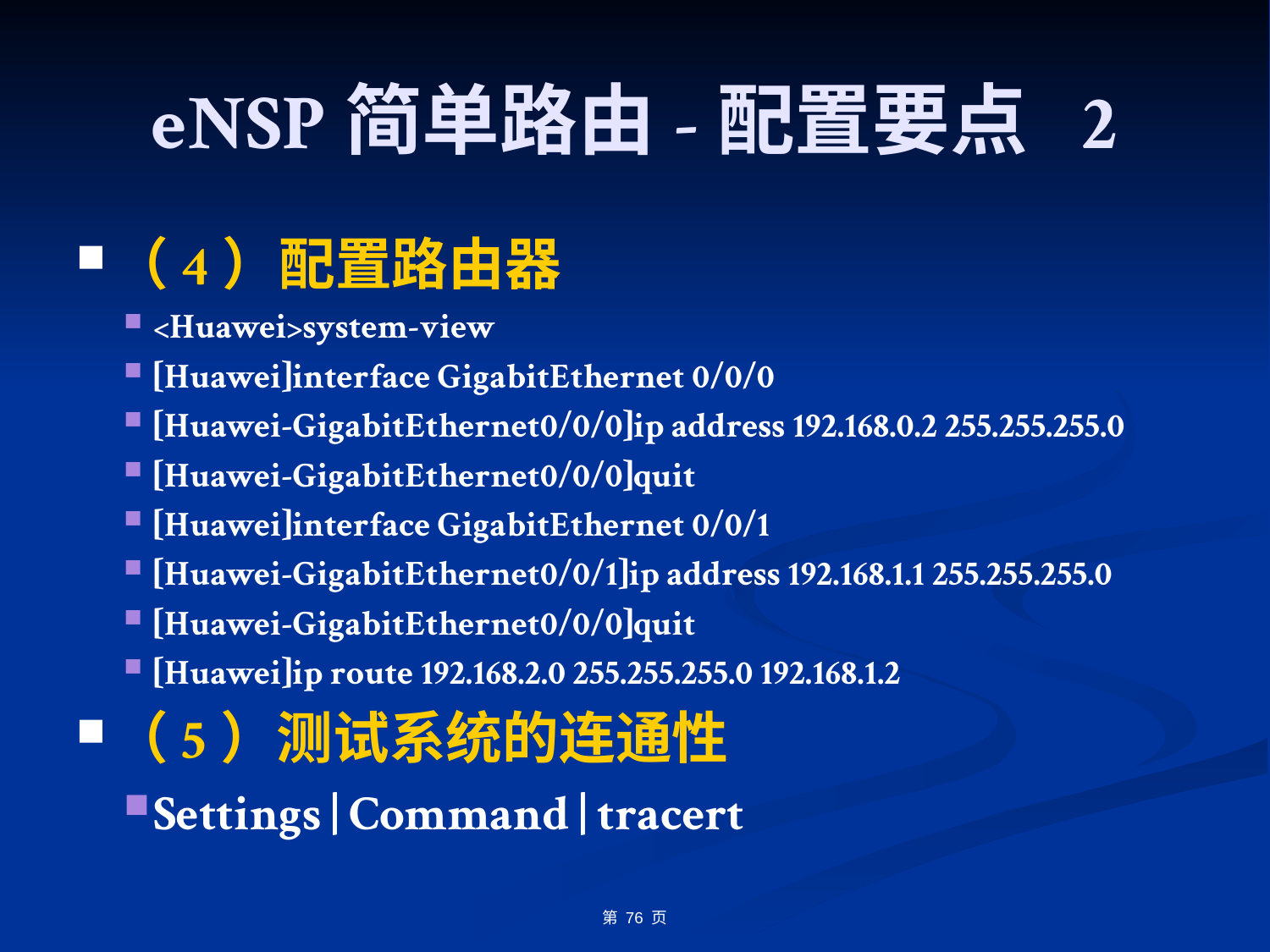

# eNSP简单路由-配置要点  2
（4）配置路由器
<Huawei>system-view
[Huawei]interface GigabitEthernet 0/0/0
[Huawei-GigabitEthernet0/0/0]ip address 192.168.0.2 255.255.255.0
[Huawei-GigabitEthernet0/0/0]quit
[Huawei]interface GigabitEthernet 0/0/1
[Huawei-GigabitEthernet0/0/1]ip address 192.168.1.1 255.255.255.0
[Huawei-GigabitEthernet0/0/0]quit
[Huawei]ip route 192.168.2.0 255.255.255.0 192.168.1.2
（5）测试系统的连通性
Settings | Command | tracert

第 76 页